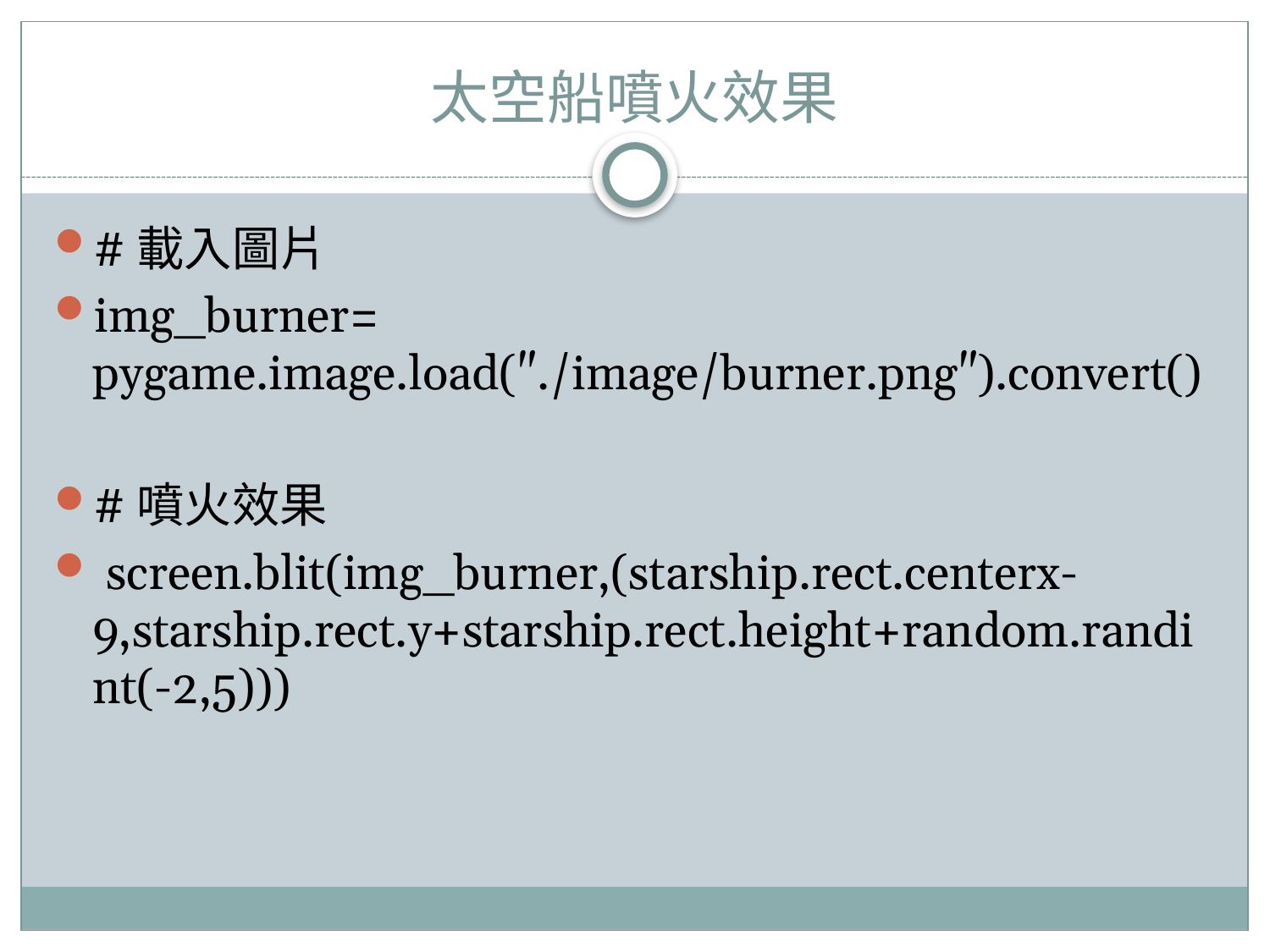

# 太空船噴火效果
#載入圖片
img_burner= pygame.image.load("./image/burner.png").convert()

#噴火效果
 screen.blit(img_burner,(starship.rect.centerx-9,starship.rect.y+starship.rect.height+random.randint(-2,5)))